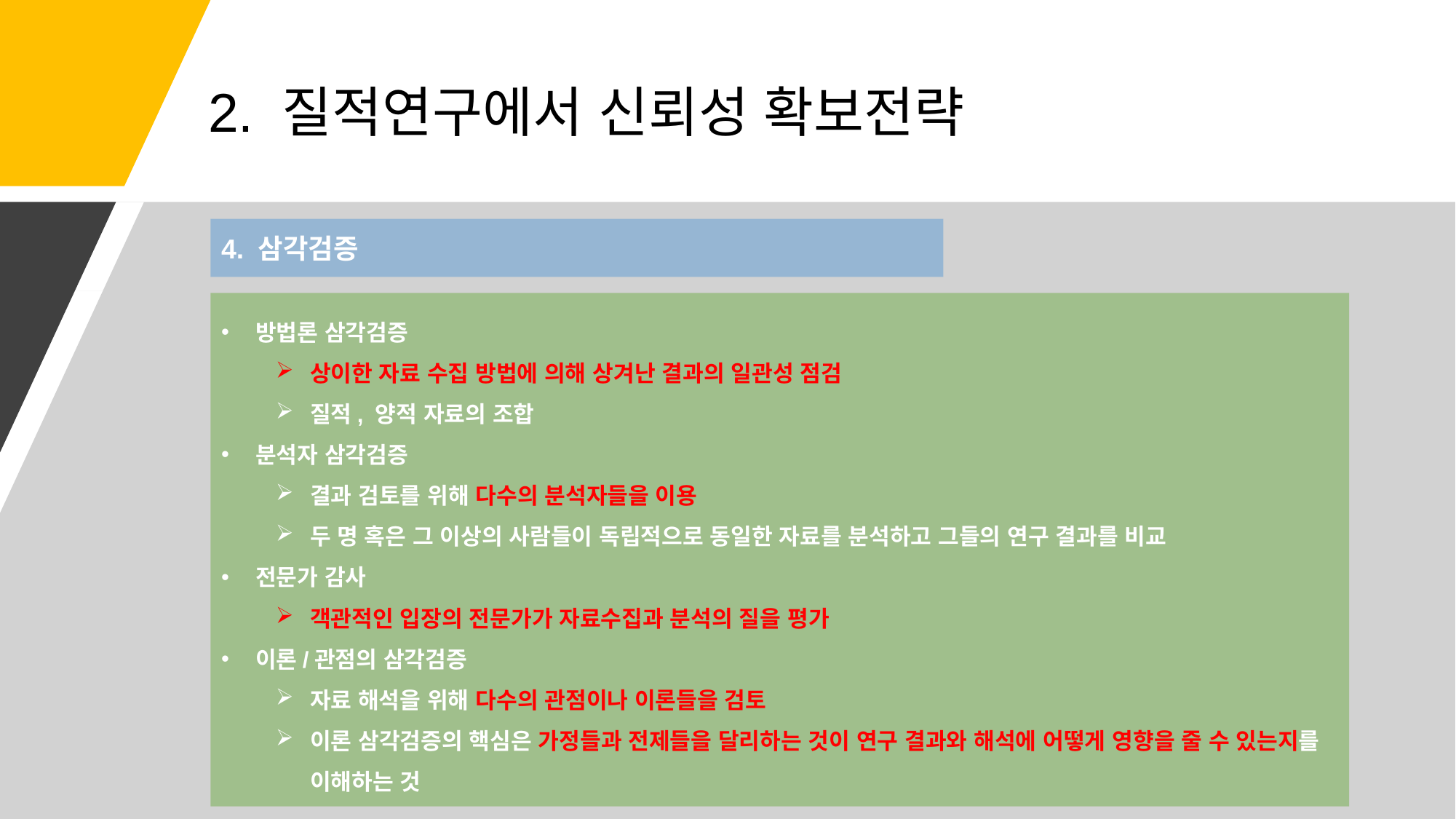

# 2. 질적연구에서 신뢰성 확보전략

4. 삼각검증
방법론 삼각검증
상이한 자료 수집 방법에 의해 상겨난 결과의 일관성 점검
질적, 양적 자료의 조합
분석자 삼각검증
결과 검토를 위해 다수의 분석자들을 이용
두 명 혹은 그 이상의 사람들이 독립적으로 동일한 자료를 분석하고 그들의 연구 결과를 비교
전문가 감사
객관적인 입장의 전문가가 자료수집과 분석의 질을 평가
이론/관점의 삼각검증
자료 해석을 위해 다수의 관점이나 이론들을 검토
이론 삼각검증의 핵심은 가정들과 전제들을 달리하는 것이 연구 결과와 해석에 어떻게 영향을 줄 수 있는지를 이해하는 것